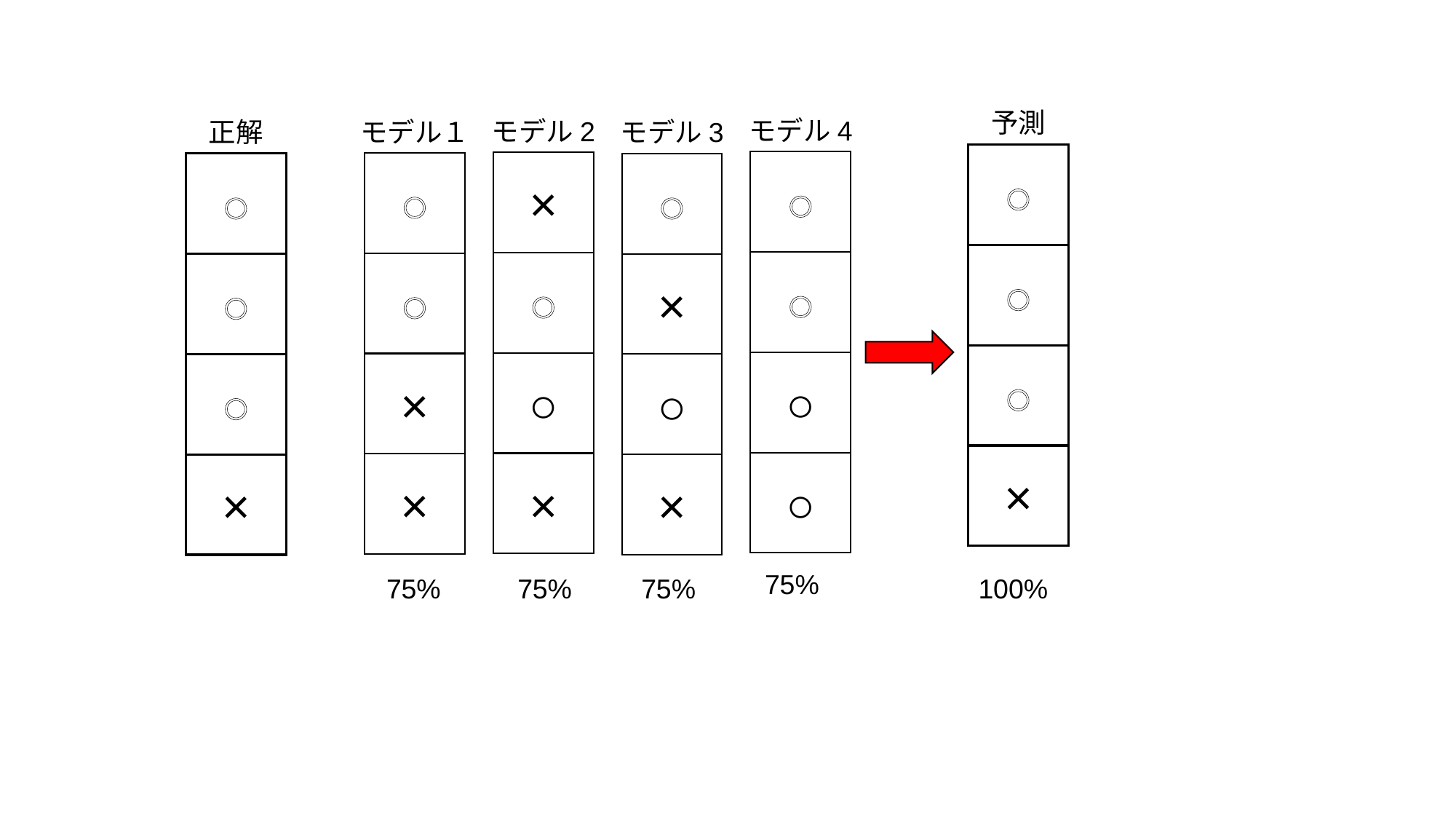

予測
モデル4
モデル2
正解
モデル１
モデル3
○
○
×
○
○
○
○
○
○
○
○
×

○
○
○
×
○
○
×
○
×
×
×
×
75%
75%
75%
75%
100%